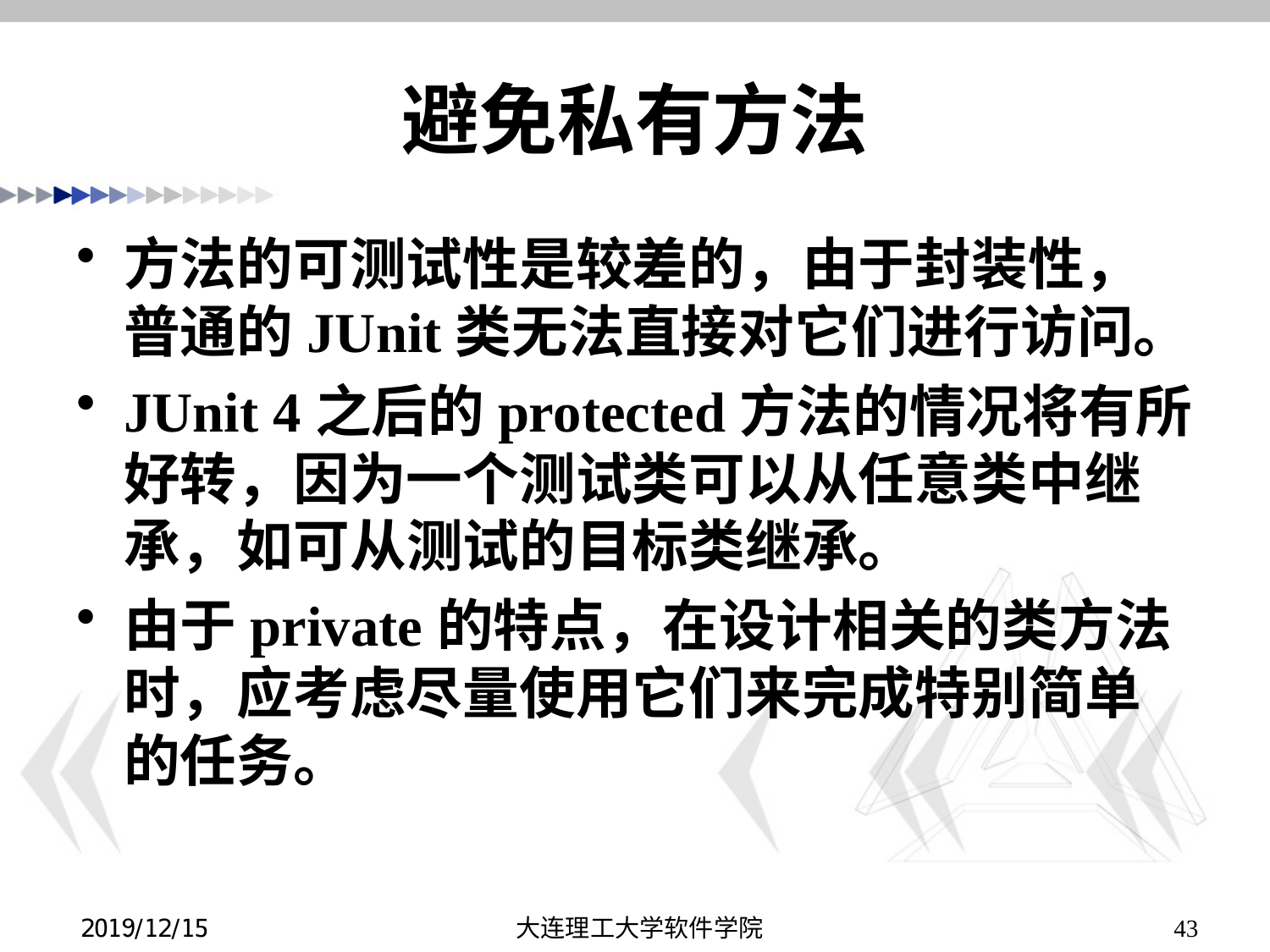

# 避免私有方法
方法的可测试性是较差的，由于封装性，普通的JUnit类无法直接对它们进行访问。
JUnit 4之后的protected方法的情况将有所好转，因为一个测试类可以从任意类中继承，如可从测试的目标类继承。
由于private的特点，在设计相关的类方法时，应考虑尽量使用它们来完成特别简单的任务。
2019/12/15
大连理工大学软件学院
43